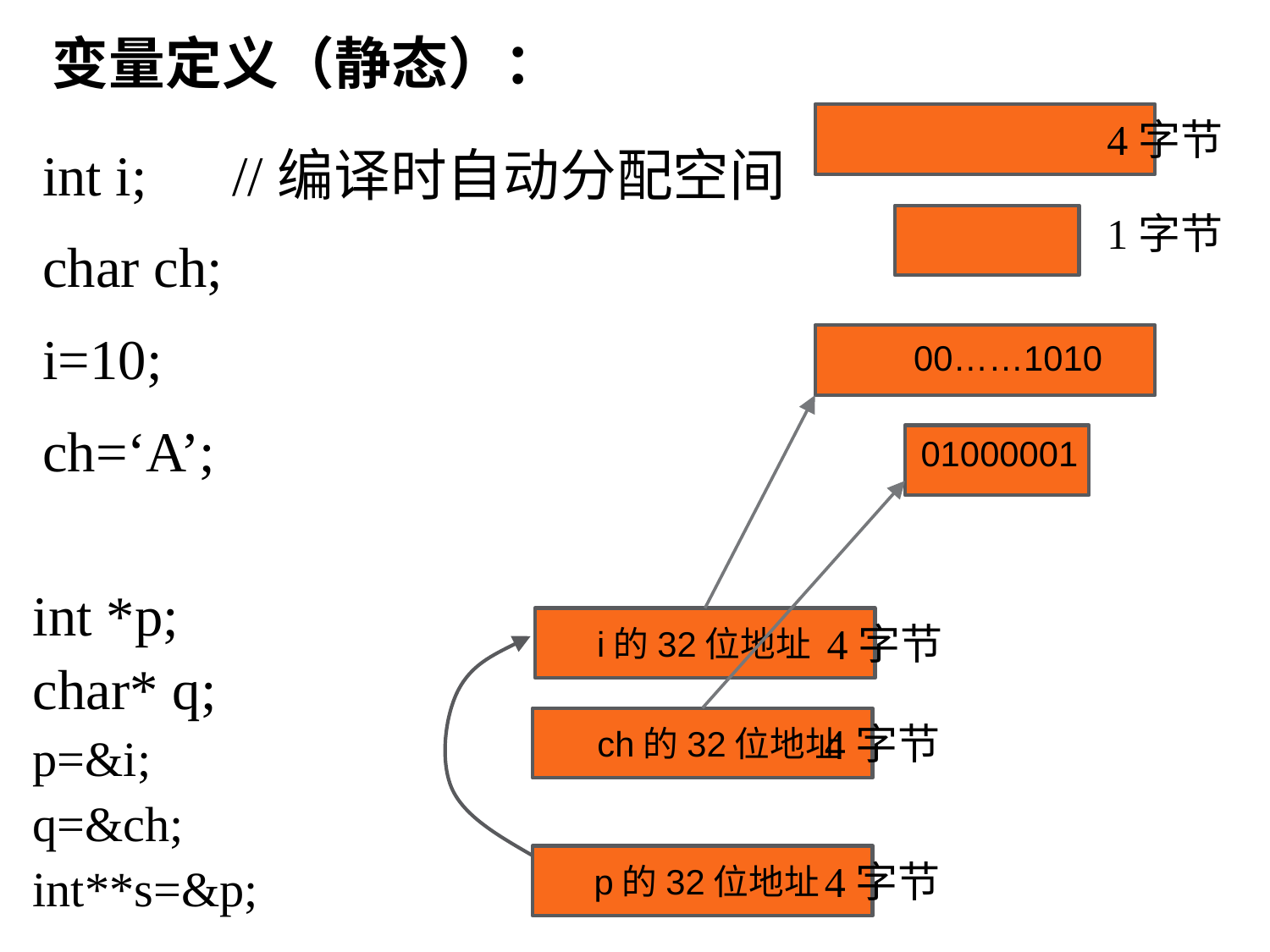

# 变量定义（静态）：
4字节

int i;      //编译时自动分配空间
char ch;
i=10;
ch=‘A’;

1字节

00……1010

01000001
int *p;
char* q;
p=&i;
q=&ch;
int**s=&p;

4字节

i的32位地址

4字节

ch的32位地址
4字节

p的32位地址